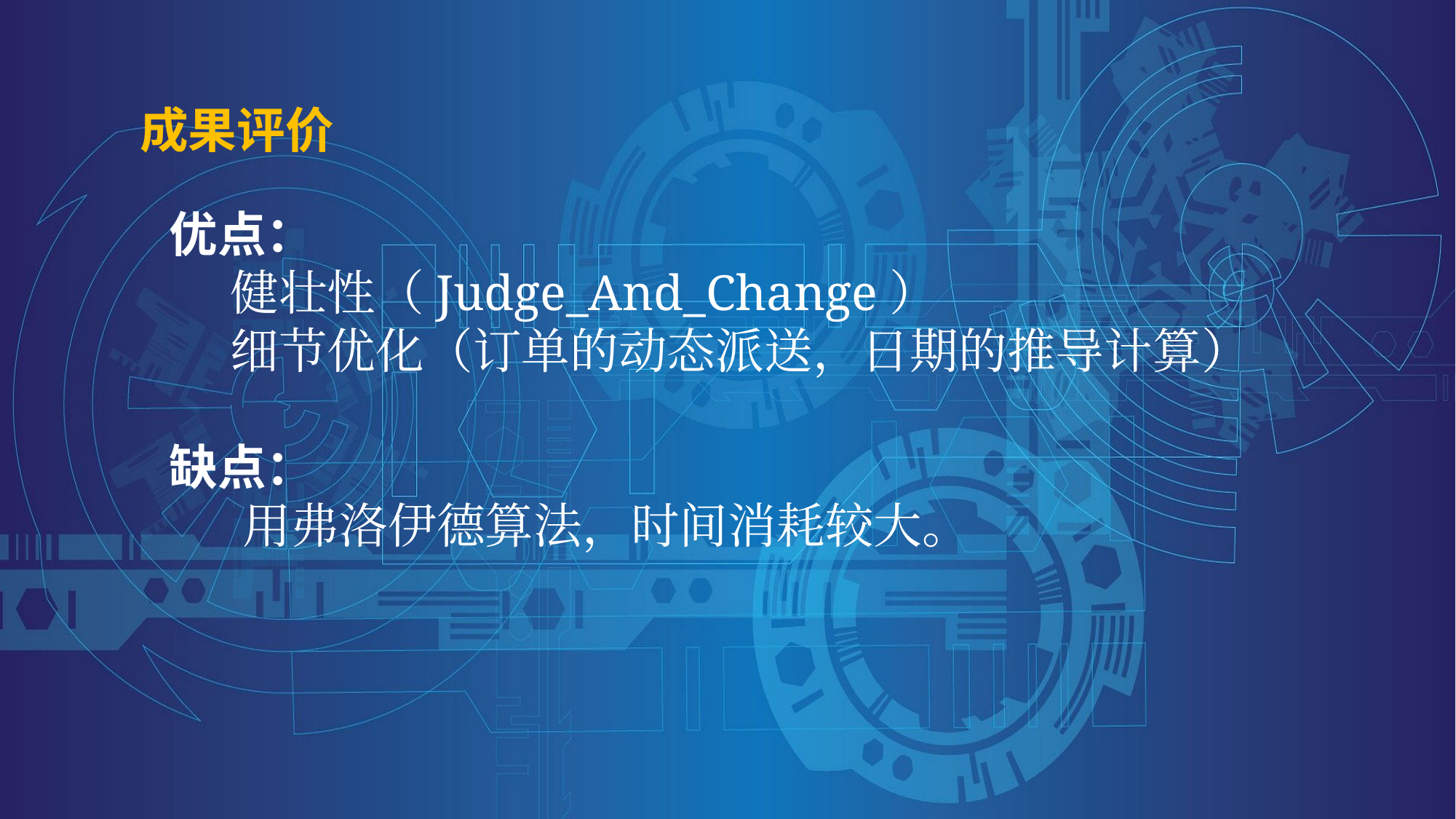

成果评价
优点：
    健壮性（Judge_And_Change）
    细节优化（订单的动态派送，日期的推导计算）

缺点：
     用弗洛伊德算法，时间消耗较大。